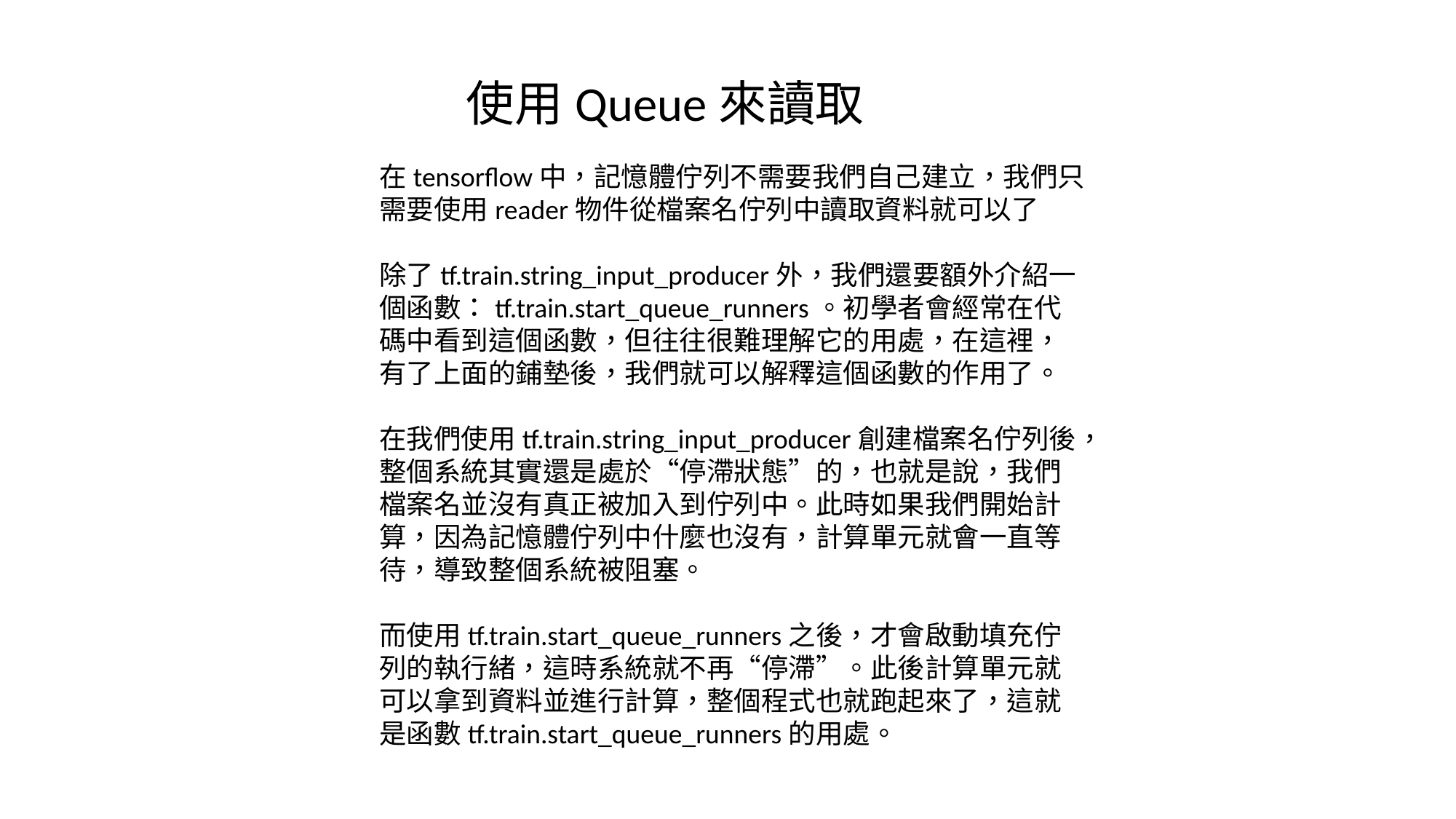

使用Queue來讀取
在tensorflow中，記憶體佇列不需要我們自己建立，我們只需要使用reader物件從檔案名佇列中讀取資料就可以了

除了tf.train.string_input_producer外，我們還要額外介紹一個函數：tf.train.start_queue_runners。初學者會經常在代碼中看到這個函數，但往往很難理解它的用處，在這裡，有了上面的鋪墊後，我們就可以解釋這個函數的作用了。

在我們使用tf.train.string_input_producer創建檔案名佇列後，整個系統其實還是處於“停滯狀態”的，也就是說，我們檔案名並沒有真正被加入到佇列中。此時如果我們開始計算，因為記憶體佇列中什麼也沒有，計算單元就會一直等待，導致整個系統被阻塞。

而使用tf.train.start_queue_runners之後，才會啟動填充佇列的執行緒，這時系統就不再“停滯”。此後計算單元就可以拿到資料並進行計算，整個程式也就跑起來了，這就是函數tf.train.start_queue_runners的用處。